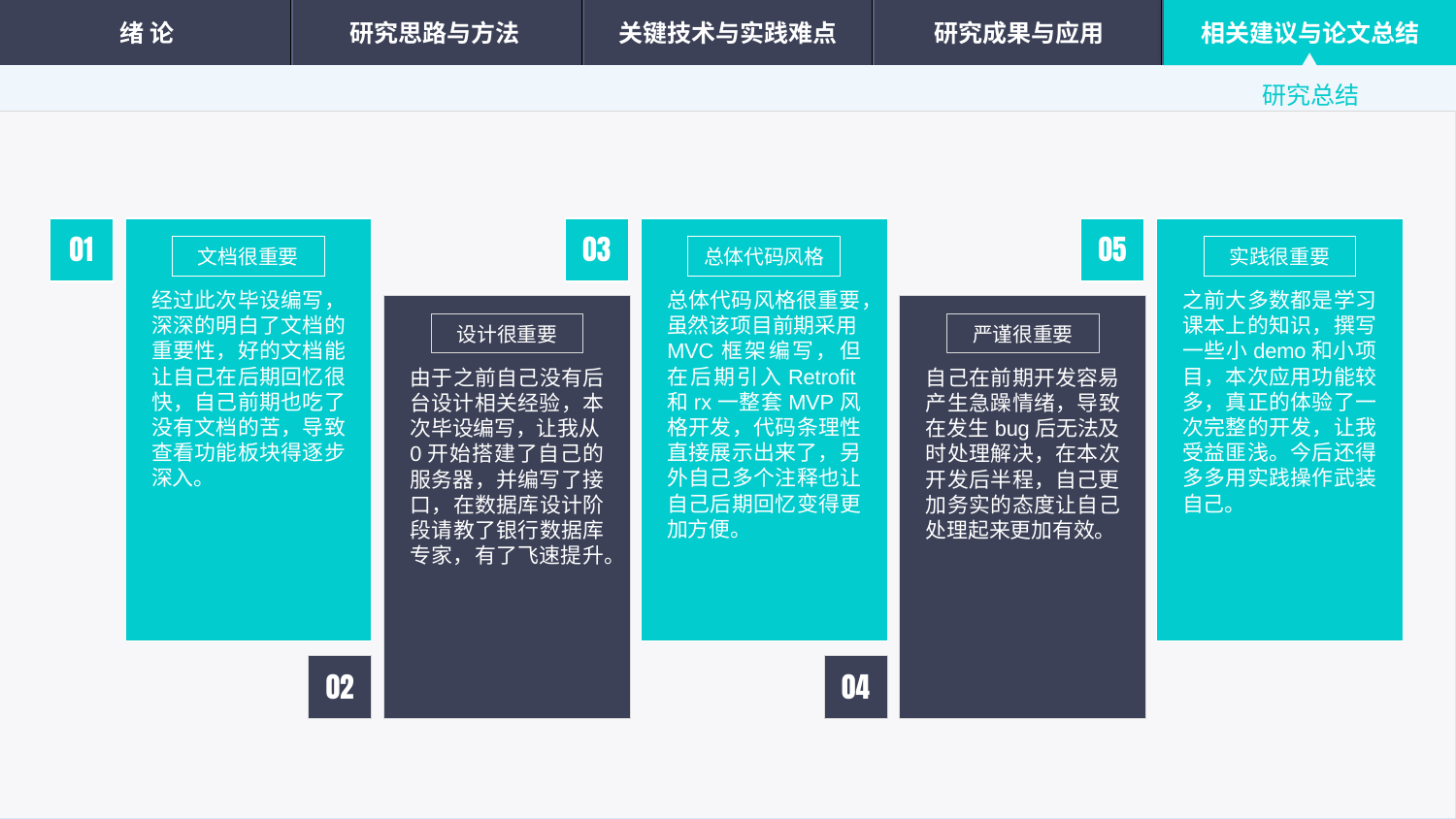

绪 论
研究思路与方法
关键技术与实践难点
研究成果与应用
相关建议与论文总结
研究总结

01
03
05
文档很重要
总体代码风格
实践很重要
经过此次毕设编写，深深的明白了文档的重要性，好的文档能让自己在后期回忆很快，自己前期也吃了没有文档的苦，导致查看功能板块得逐步深入。
总体代码风格很重要，虽然该项目前期采用MVC框架编写，但在后期引入Retrofit和rx一整套MVP风格开发，代码条理性直接展示出来了，另外自己多个注释也让自己后期回忆变得更加方便。
之前大多数都是学习课本上的知识，撰写一些小demo和小项目，本次应用功能较多，真正的体验了一次完整的开发，让我受益匪浅。今后还得多多用实践操作武装自己。

设计很重要
严谨很重要
由于之前自己没有后台设计相关经验，本次毕设编写，让我从0开始搭建了自己的服务器，并编写了接口，在数据库设计阶段请教了银行数据库专家，有了飞速提升。
自己在前期开发容易产生急躁情绪，导致在发生bug后无法及时处理解决，在本次开发后半程，自己更加务实的态度让自己处理起来更加有效。
02
04